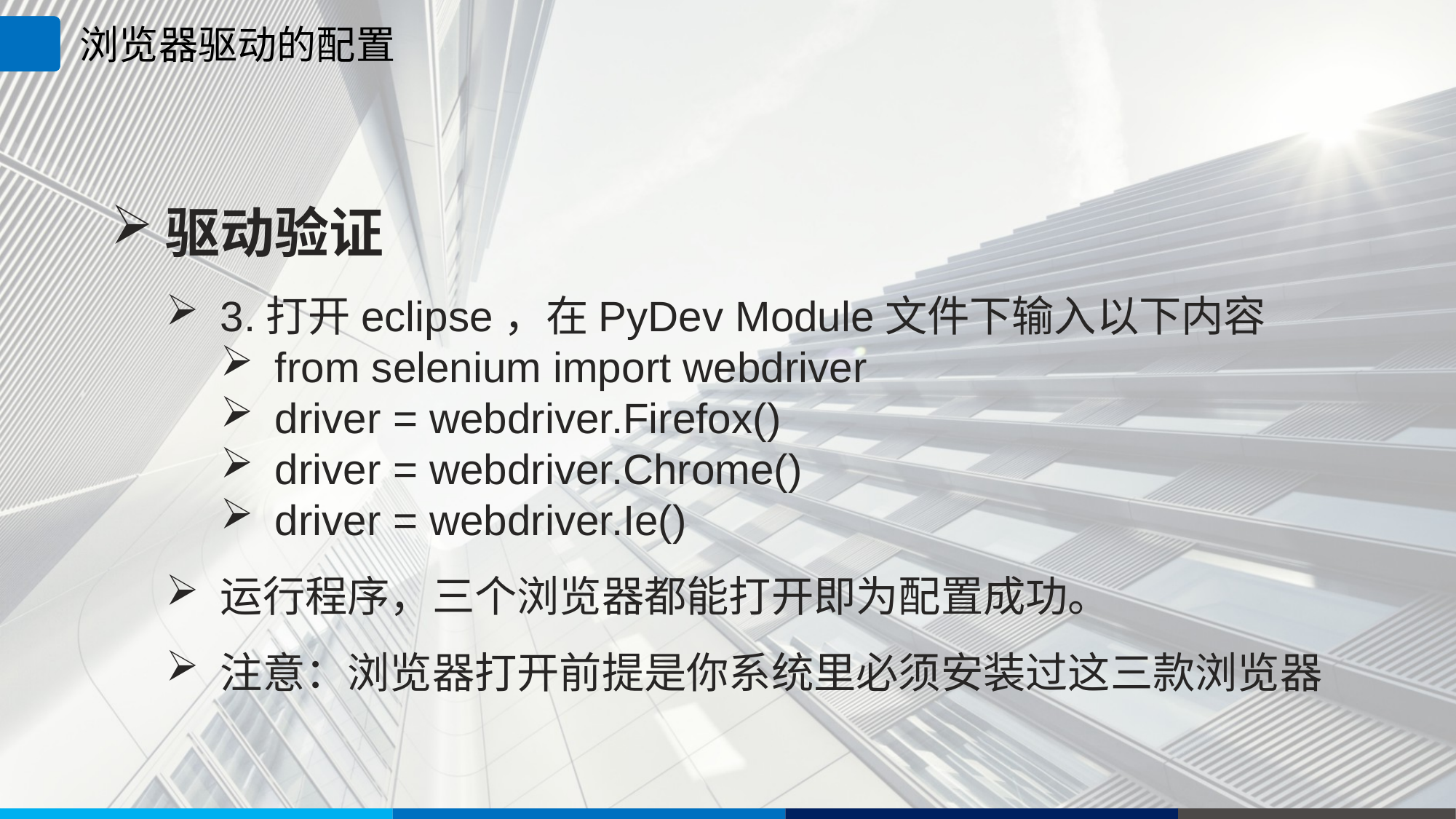

浏览器驱动的配置

驱动验证
3.打开eclipse，在PyDev Module文件下输入以下内容
from selenium import webdriver
driver = webdriver.Firefox()
driver = webdriver.Chrome()
driver = webdriver.Ie()
运行程序，三个浏览器都能打开即为配置成功。
注意：浏览器打开前提是你系统里必须安装过这三款浏览器